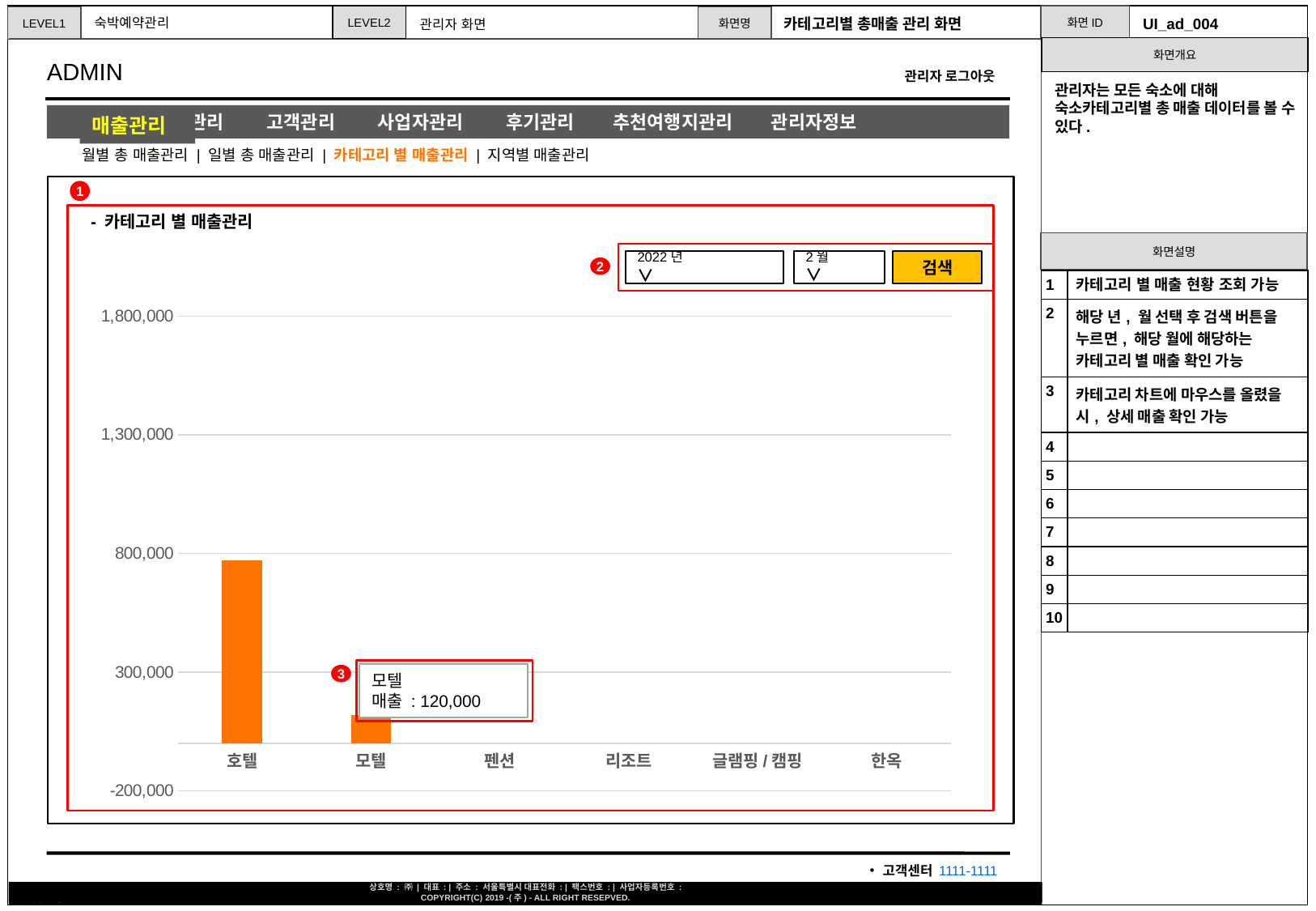

카테고리별 총매출 관리 화면
UI_ad_004
숙박예약관리
관리자 화면
관리자는 모든 숙소에 대해 숙소카테고리별 총 매출 데이터를 볼 수 있다.
매출관리
월별 총 매출관리 | 일별 총 매출관리 | 카테고리 별 매출관리 | 지역별 매출관리

1

- 카테고리 별 매출관리

2월        ∨
검색
2022년                    ∨
2
| 1 | 카테고리 별 매출 현황 조회 가능 |
| --- | --- |
| 2 | 해당 년, 월 선택 후 검색 버튼을 누르면, 해당 월에 해당하는 카테고리 별 매출 확인 가능 |
| 3 | 카테고리 차트에 마우스를 올렸을 시, 상세 매출 확인 가능 |
| 4 |  |
| 5 |  |
| 6 |  |
| 7 |  |
| 8 |  |
| 9 |  |
| 10 |  |

### Chart

| Category | 월별 매출 |
|---|---|
| 호텔 | 770000.0 |
| 모텔 | 120000.0 |
| 펜션 | None |
| 리조트 | None |
| 글램핑/캠핑 | None |
| 한옥 | None |
모텔
매출 : 120,000
3